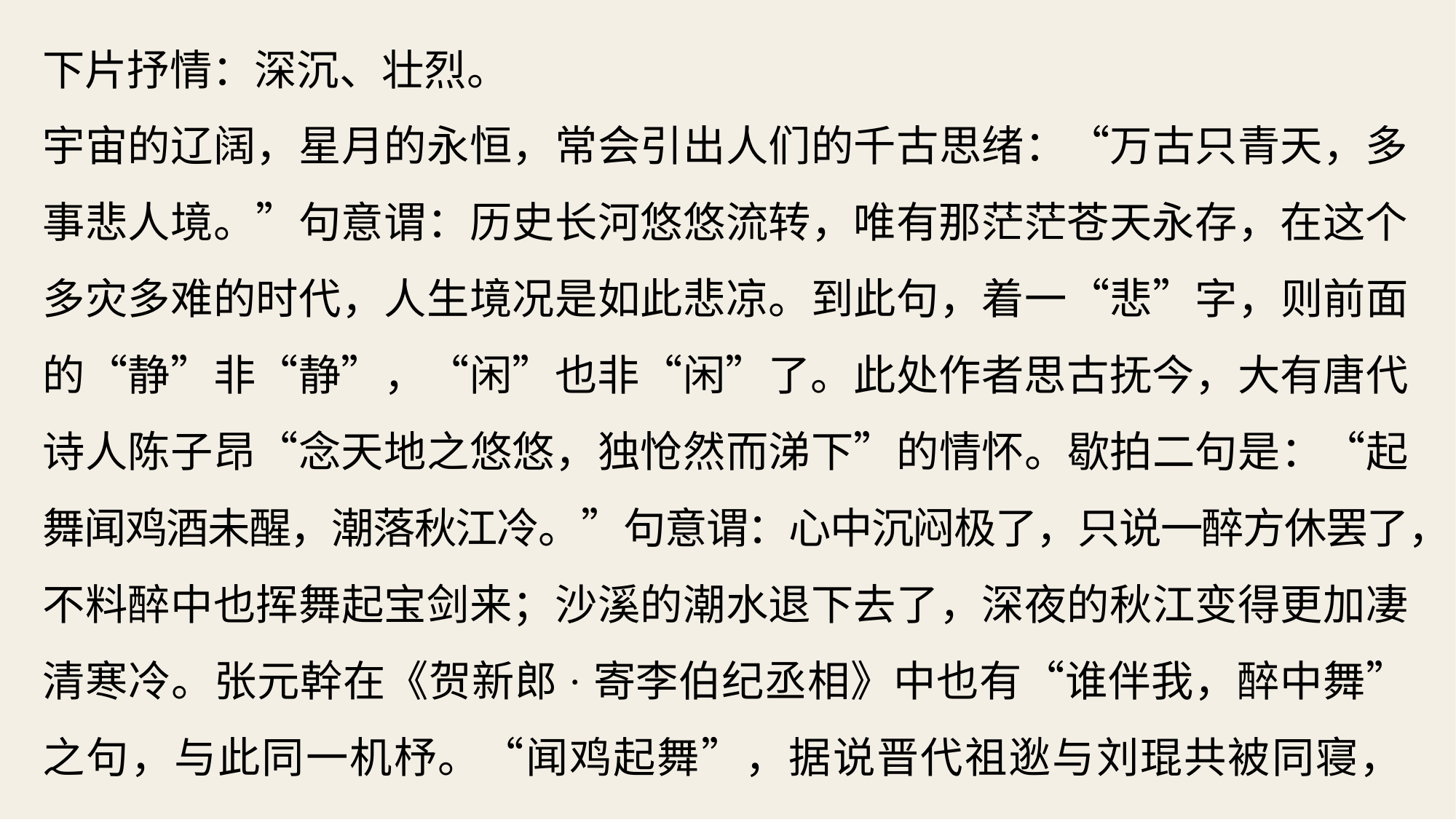

下片抒情：深沉、壮烈。
宇宙的辽阔，星月的永恒，常会引出人们的千古思绪：“万古只青天，多事悲人境。”句意谓：历史长河悠悠流转，唯有那茫茫苍天永存，在这个多灾多难的时代，人生境况是如此悲凉。到此句，着一“悲”字，则前面的“静”非“静”，“闲”也非“闲”了。此处作者思古抚今，大有唐代诗人陈子昂“念天地之悠悠，独怆然而涕下”的情怀。歇拍二句是：“起舞闻鸡酒未醒，潮落秋江冷。”句意谓：心中沉闷极了，只说一醉方休罢了，不料醉中也挥舞起宝剑来；沙溪的潮水退下去了，深夜的秋江变得更加凄清寒冷。张元幹在《贺新郎·寄李伯纪丞相》中也有“谁伴我，醉中舞”之句，与此同一机杼。“闻鸡起舞”，据说晋代祖逖与刘琨共被同寝，